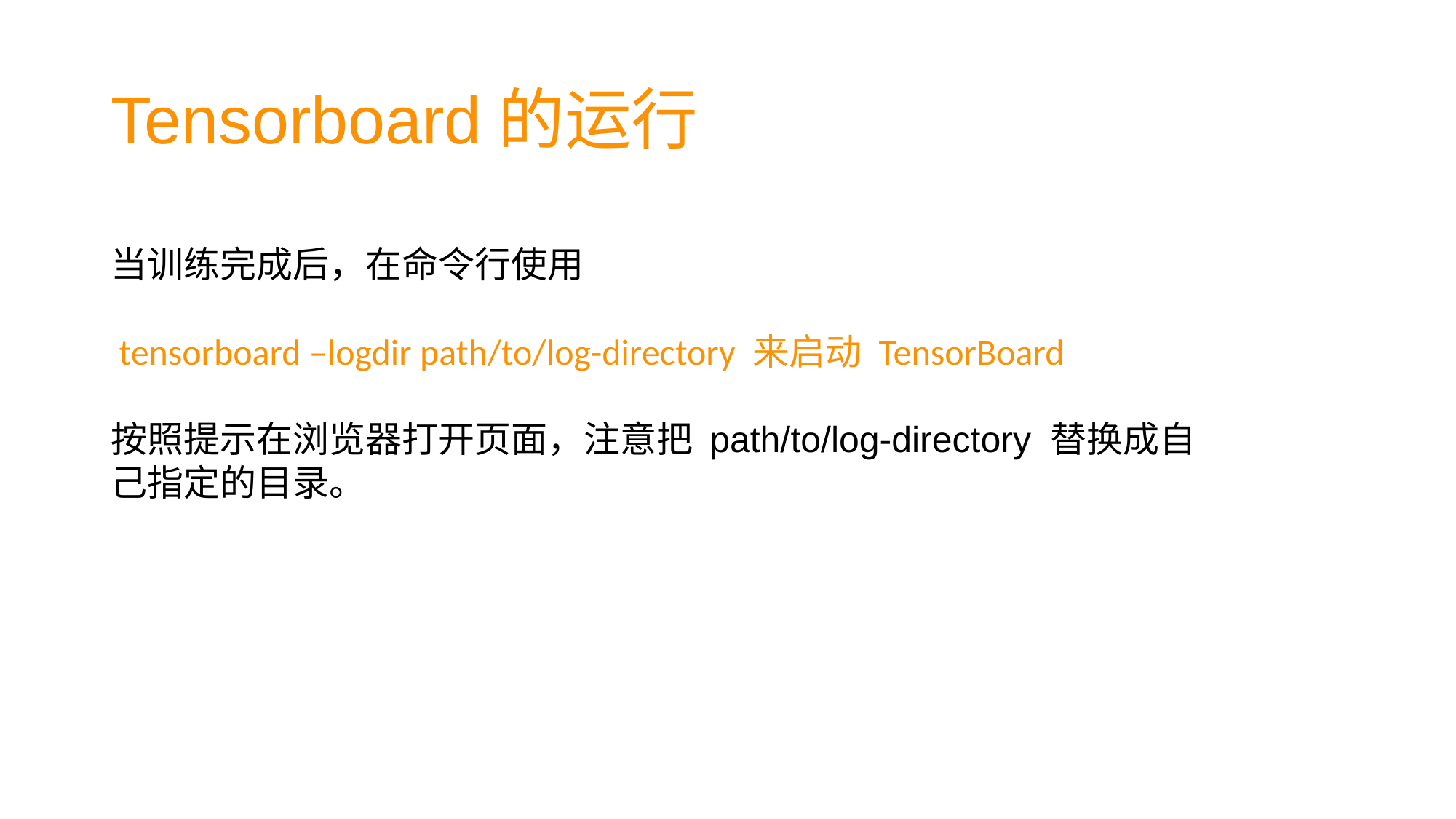

# Tensorboard的运行
当训练完成后，在命令行使用

 tensorboard –logdir path/to/log-directory 来启动 TensorBoard

按照提示在浏览器打开页面，注意把 path/to/log-directory 替换成自己指定的目录。